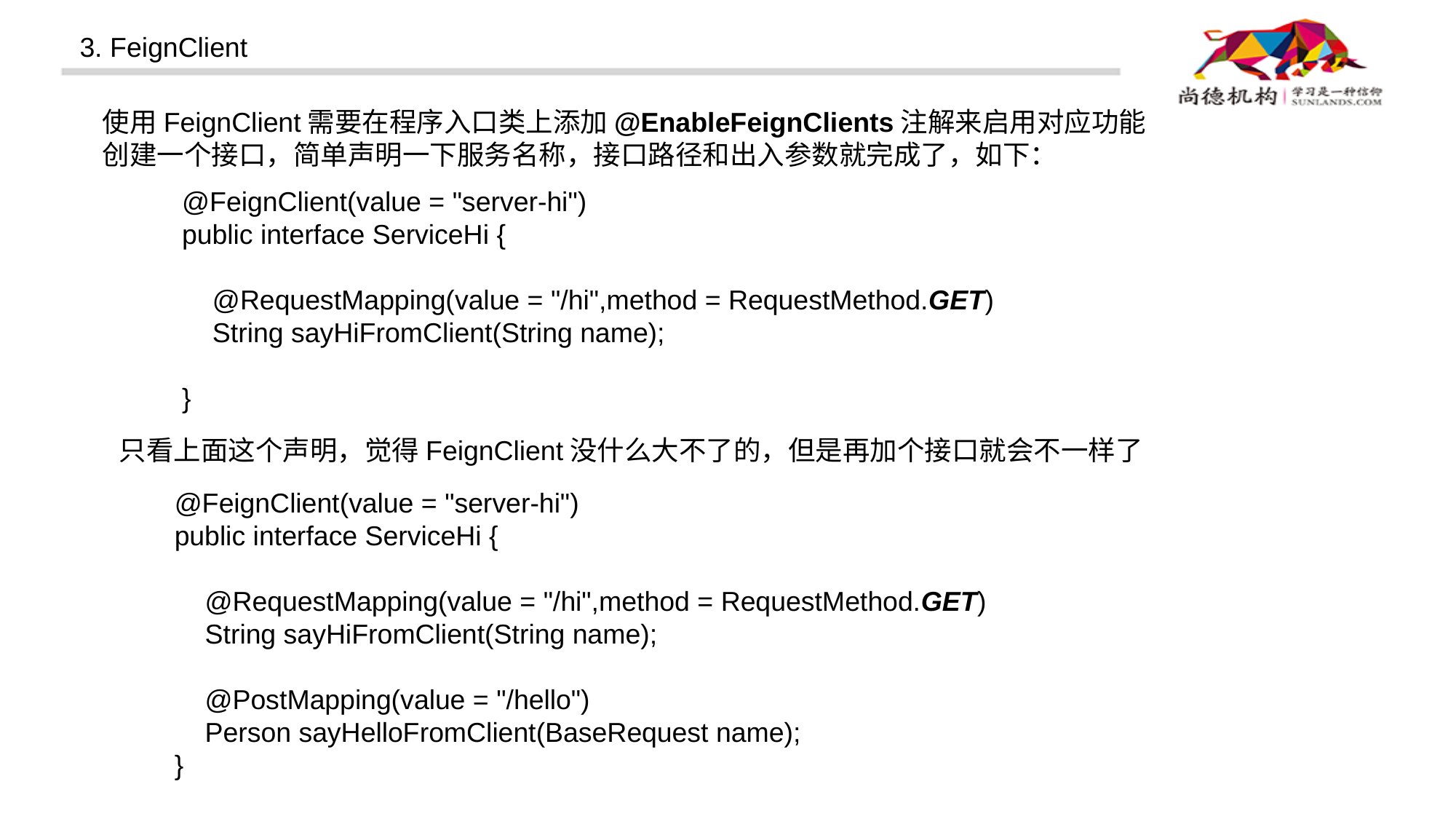

3. FeignClient
使用FeignClient需要在程序入口类上添加@EnableFeignClients注解来启用对应功能
创建一个接口，简单声明一下服务名称，接口路径和出入参数就完成了，如下：

@FeignClient(value = "server-hi")
public interface ServiceHi {
    @RequestMapping(value = "/hi",method = RequestMethod.GET)
    String sayHiFromClient(String name);
}
只看上面这个声明，觉得FeignClient没什么大不了的，但是再加个接口就会不一样了

@FeignClient(value = "server-hi")
public interface ServiceHi {
    @RequestMapping(value = "/hi",method = RequestMethod.GET)
    String sayHiFromClient(String name);
    @PostMapping(value = "/hello")
    Person sayHelloFromClient(BaseRequest name);
}